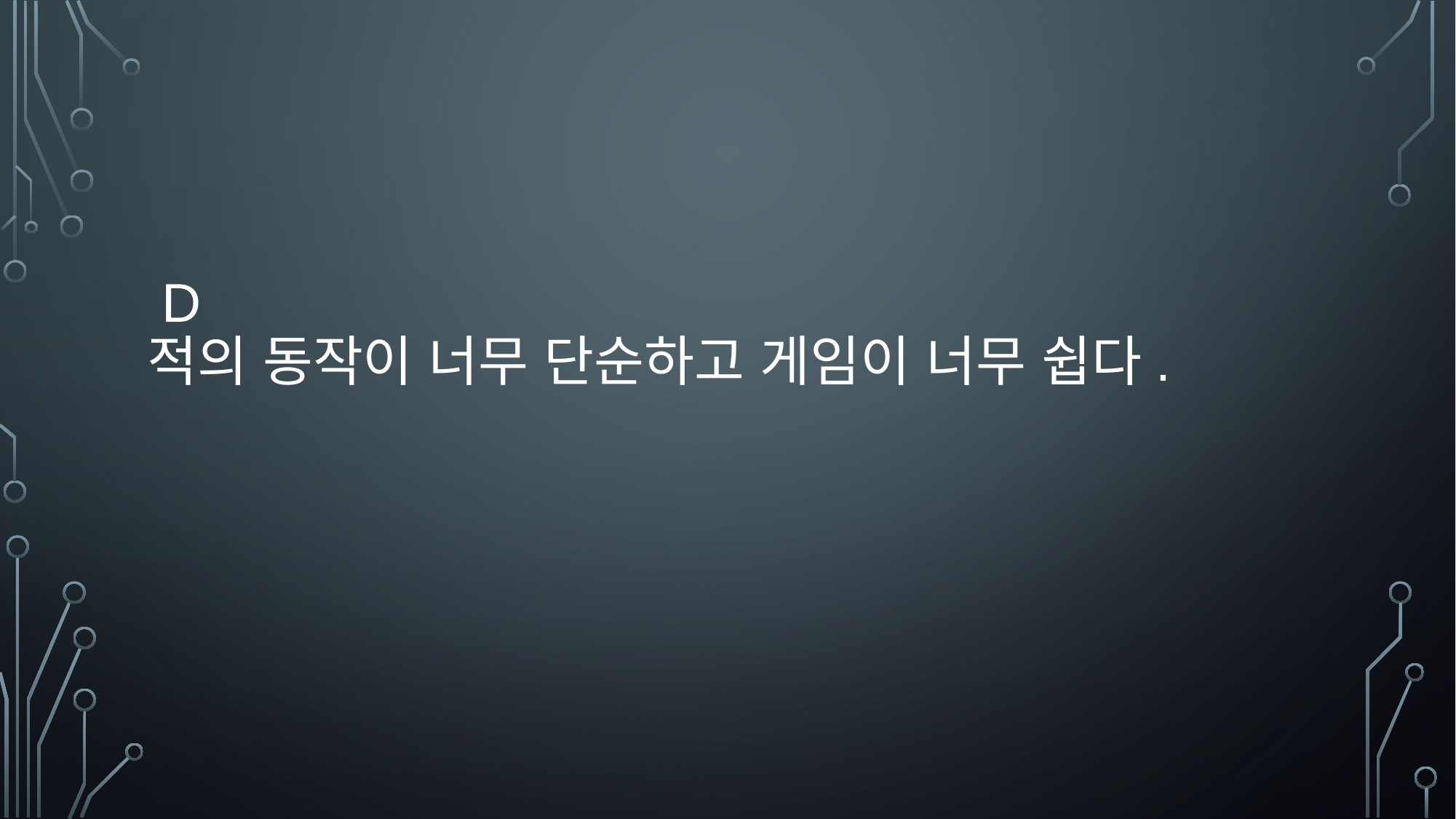

# D 적의 동작이 너무 단순하고 게임이 너무 쉽다.